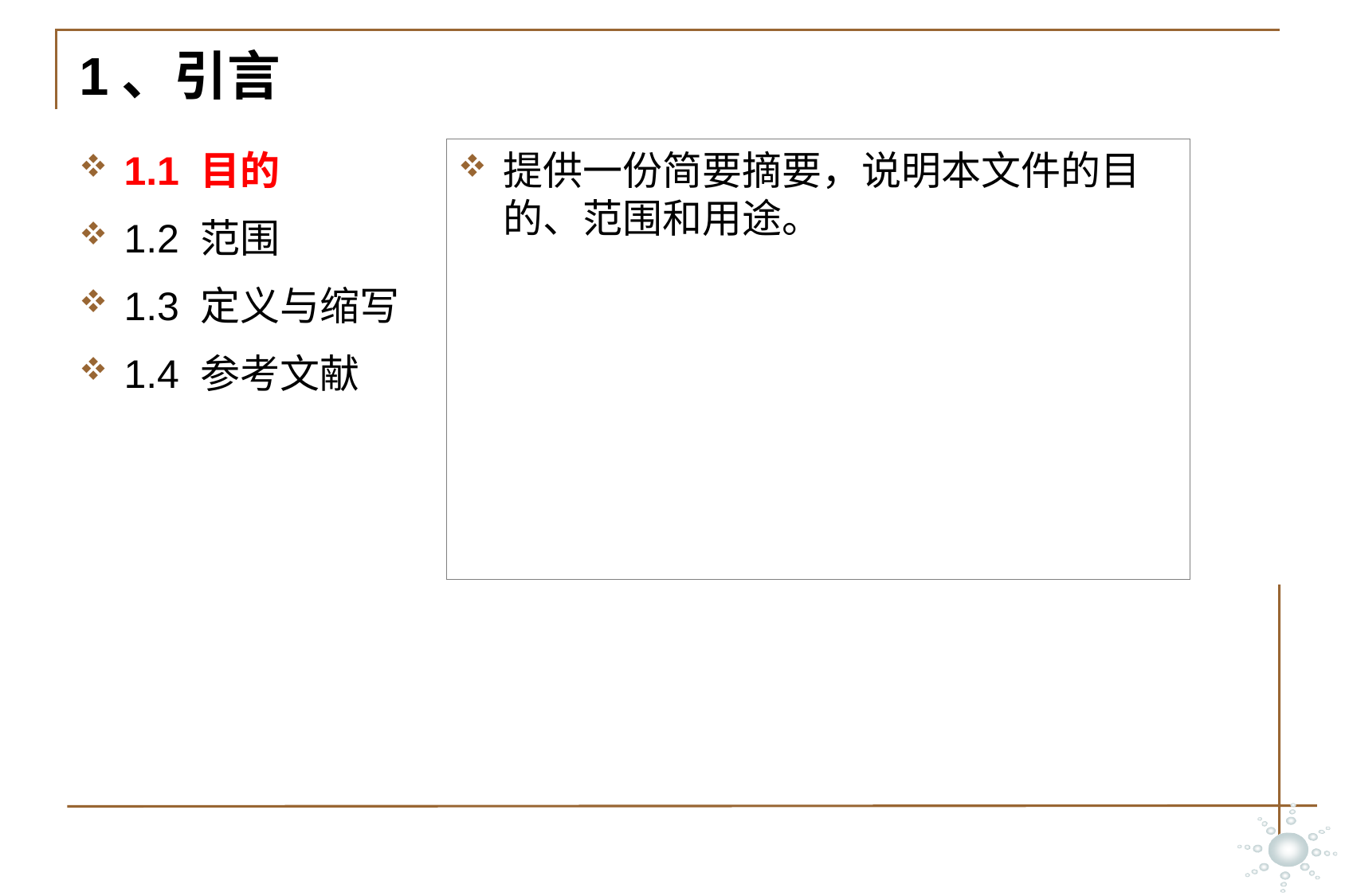

# 1、引言
1.1 目的
1.2 范围
1.3 定义与缩写
1.4 参考文献
提供一份简要摘要，说明本文件的目的、范围和用途。
7